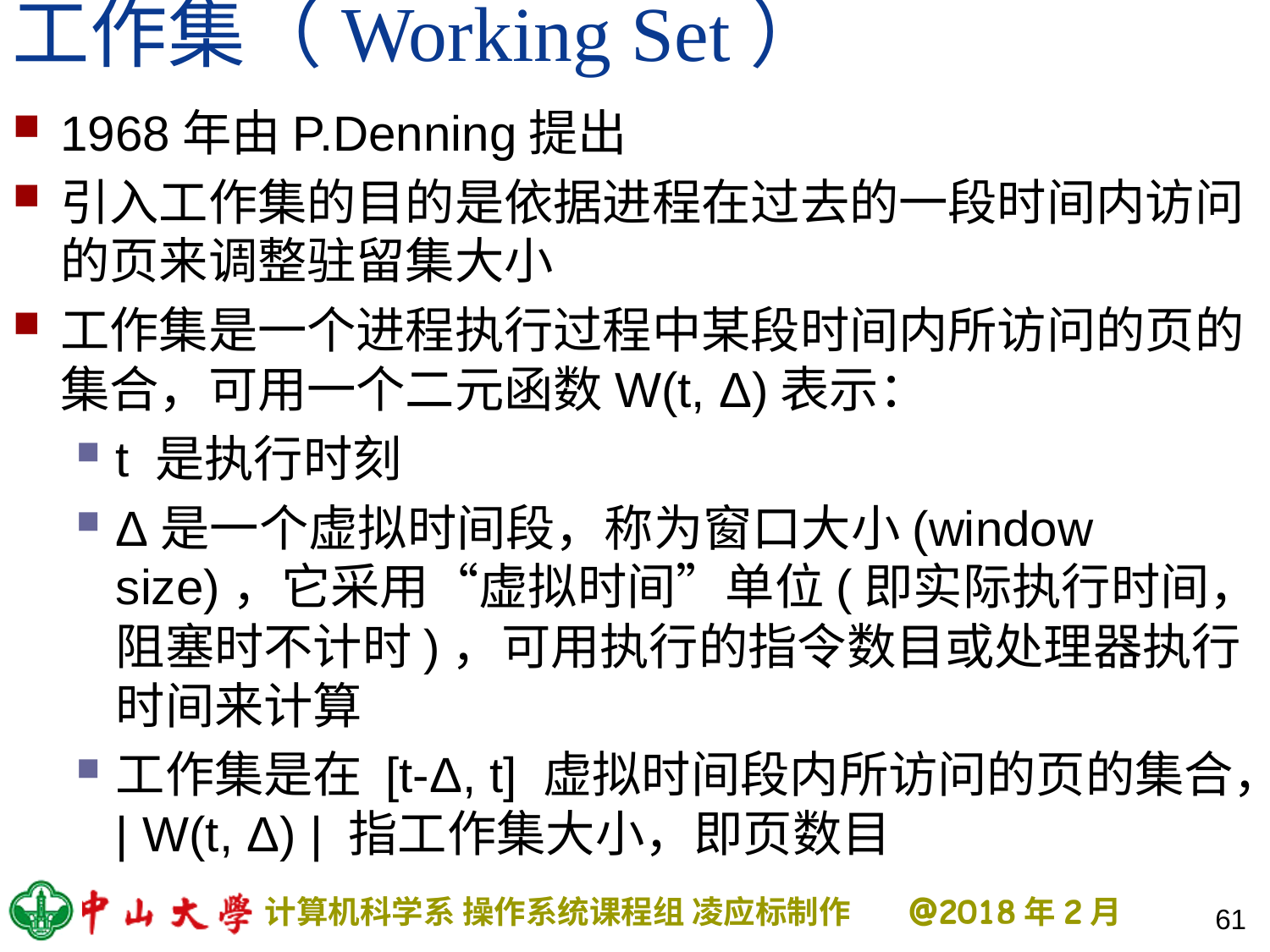

# 工作集（Working Set）
1968年由P.Denning提出
引入工作集的目的是依据进程在过去的一段时间内访问的页来调整驻留集大小
工作集是一个进程执行过程中某段时间内所访问的页的集合，可用一个二元函数W(t, Δ)表示：
t 是执行时刻
Δ是一个虚拟时间段，称为窗口大小(window size)，它采用“虚拟时间”单位(即实际执行时间，阻塞时不计时)，可用执行的指令数目或处理器执行时间来计算
工作集是在 [t-Δ, t] 虚拟时间段内所访问的页的集合，| W(t, Δ) | 指工作集大小，即页数目
61